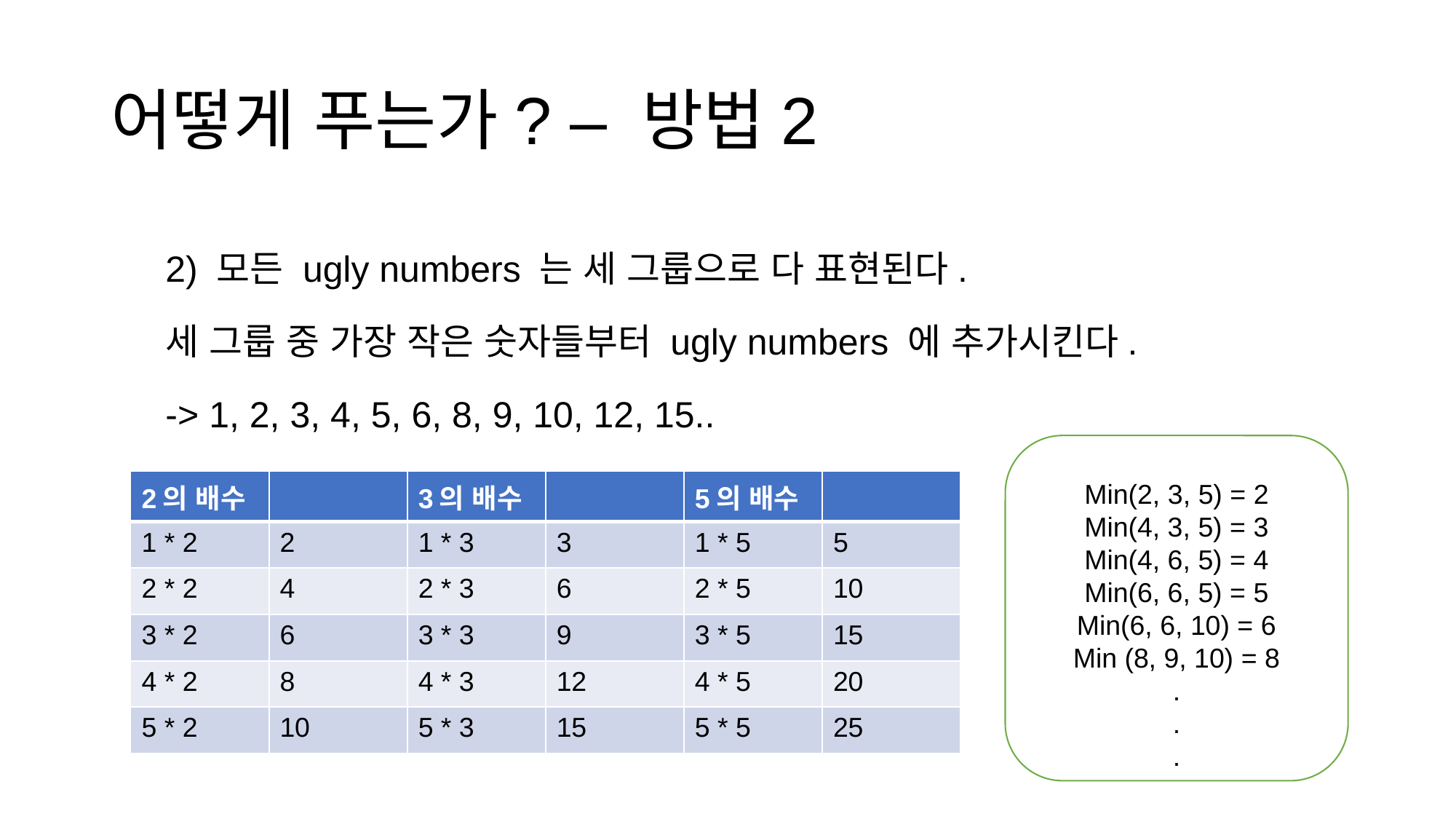

# 어떻게 푸는가? – 방법2
2) 모든 ugly numbers 는 세 그룹으로 다 표현된다.
세 그룹 중 가장 작은 숫자들부터 ugly numbers 에 추가시킨다.
-> 1, 2, 3, 4, 5, 6, 8, 9, 10, 12, 15..

Min(2, 3, 5) = 2
Min(4, 3, 5) = 3
Min(4, 6, 5) = 4
Min(6, 6, 5) = 5
Min(6, 6, 10) = 6
Min (8, 9, 10) = 8
.
.
.

| 2의 배수 |  | 3의 배수 |  | 5의 배수 |  |
| --- | --- | --- | --- | --- | --- |
| 1 \* 2 | 2 | 1 \* 3 | 3 | 1 \* 5 | 5 |
| 2 \* 2 | 4 | 2 \* 3 | 6 | 2 \* 5 | 10 |
| 3 \* 2 | 6 | 3 \* 3 | 9 | 3 \* 5 | 15 |
| 4 \* 2 | 8 | 4 \* 3 | 12 | 4 \* 5 | 20 |
| 5 \* 2 | 10 | 5 \* 3 | 15 | 5 \* 5 | 25 |